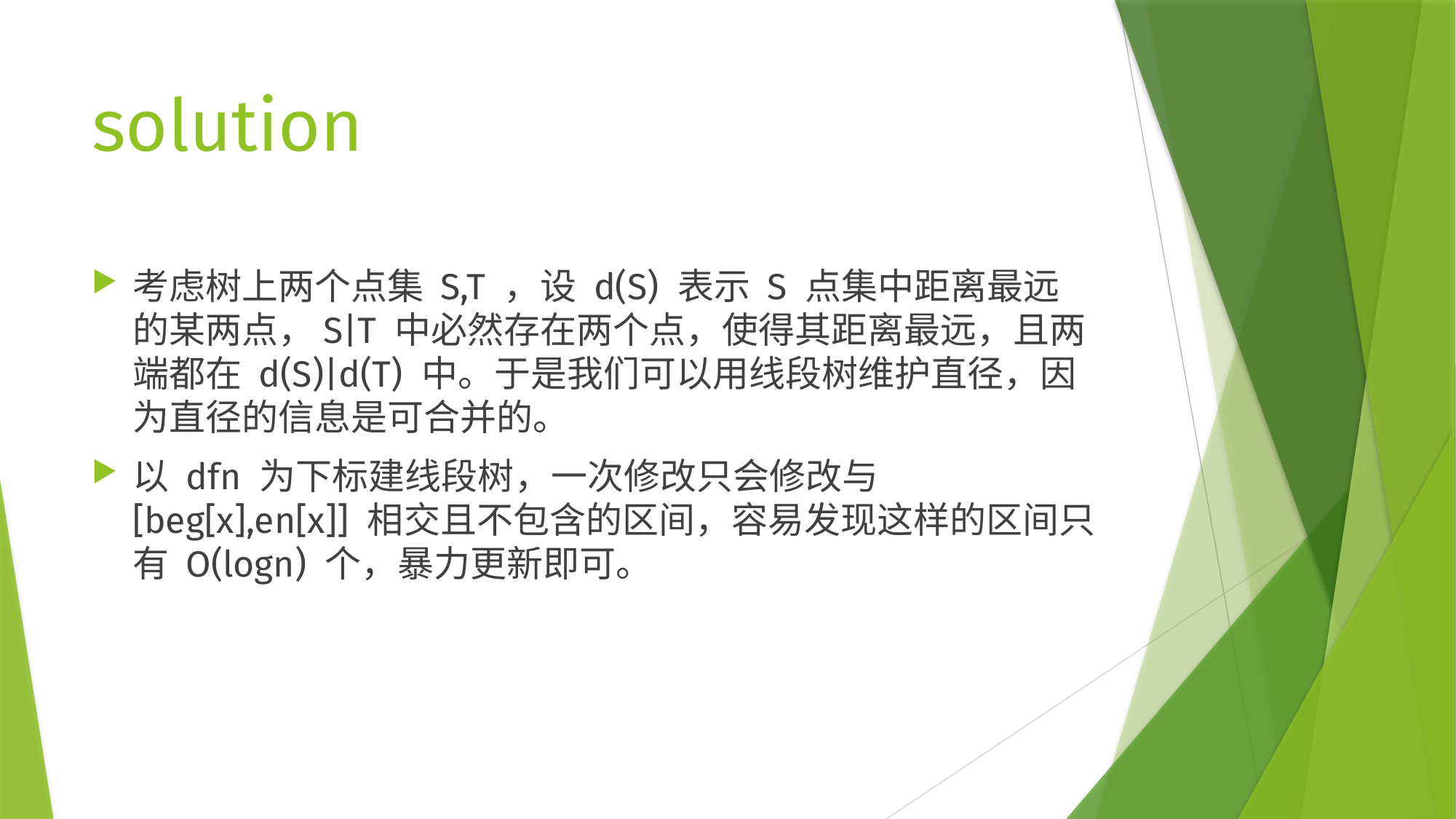

# solution
考虑树上两个点集 S,T ，设 d(S) 表示 S 点集中距离最远的某两点，S|T 中必然存在两个点，使得其距离最远，且两端都在 d(S)|d(T) 中。于是我们可以用线段树维护直径，因为直径的信息是可合并的。
以 dfn 为下标建线段树，一次修改只会修改与 [beg[x],en[x]] 相交且不包含的区间，容易发现这样的区间只有 O(logn) 个，暴力更新即可。